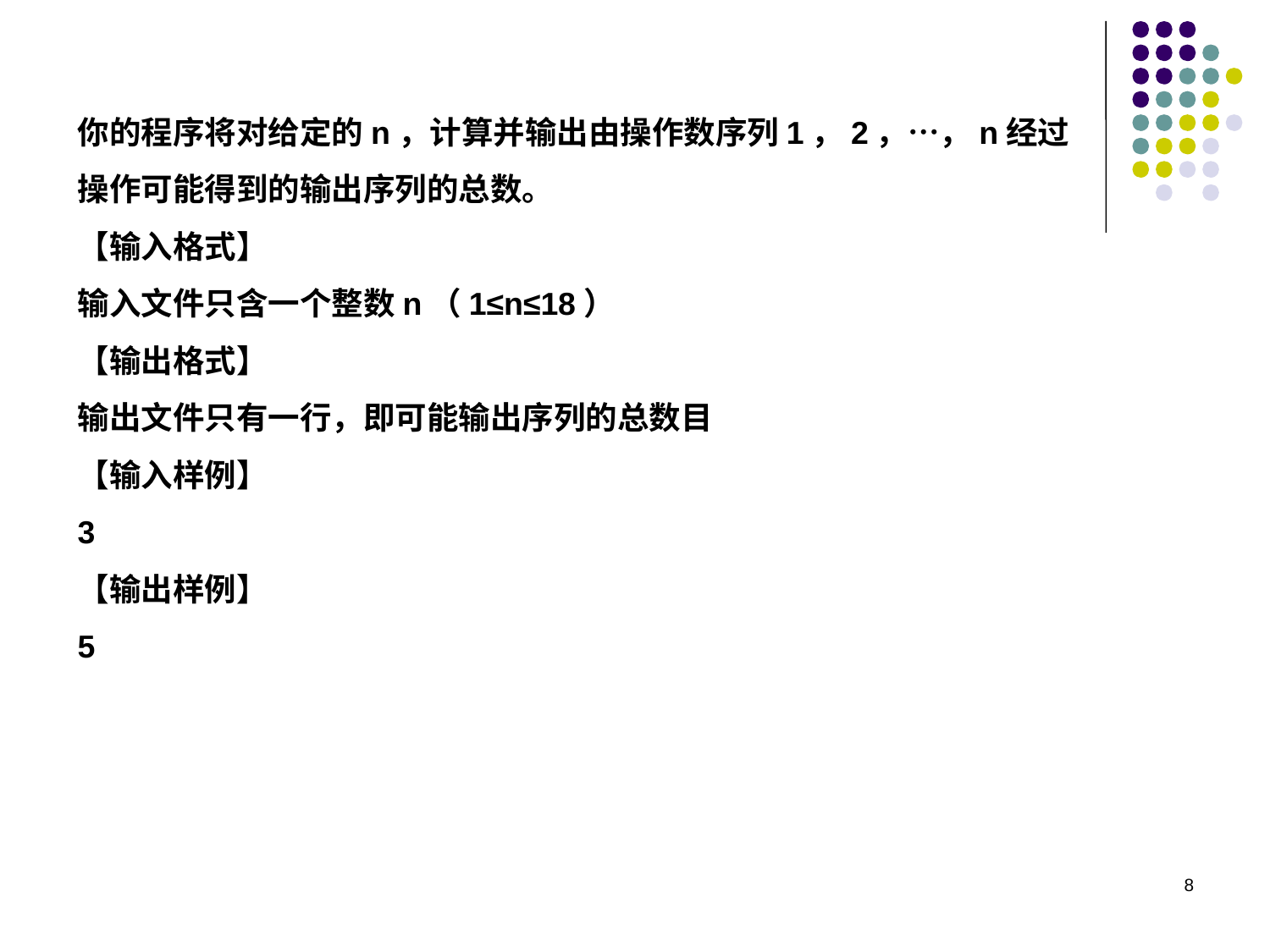

你的程序将对给定的n，计算并输出由操作数序列1，2，…，n经过操作可能得到的输出序列的总数。
【输入格式】
输入文件只含一个整数n（1≤n≤18）
【输出格式】
输出文件只有一行，即可能输出序列的总数目
【输入样例】
3
【输出样例】
5
8